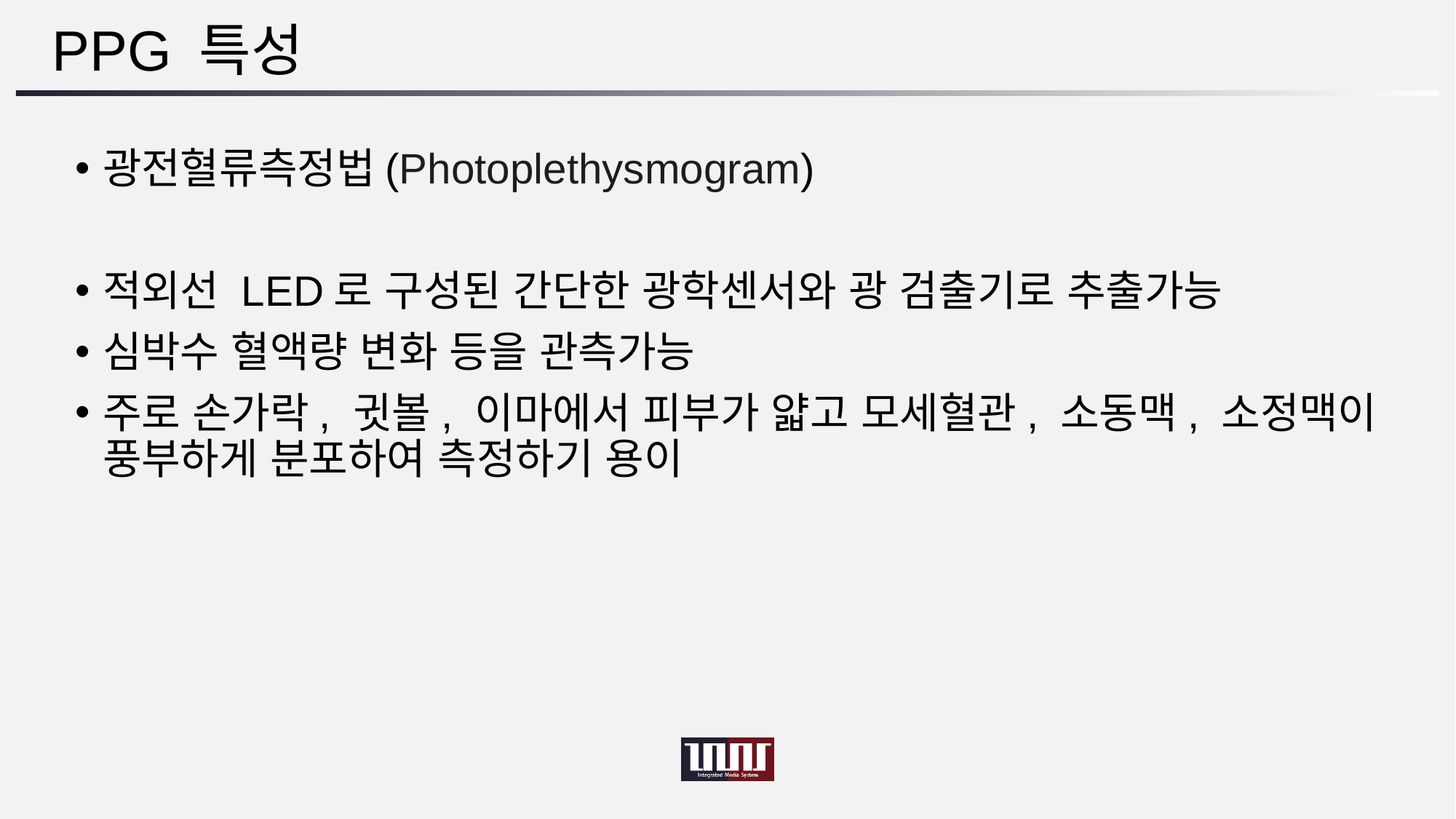

# PPG 특성
광전혈류측정법(Photoplethysmogram)

적외선 LED로 구성된 간단한 광학센서와 광 검출기로 추출가능
심박수 혈액량 변화 등을 관측가능
주로 손가락, 귓볼, 이마에서 피부가 얇고 모세혈관, 소동맥, 소정맥이 풍부하게 분포하여 측정하기 용이